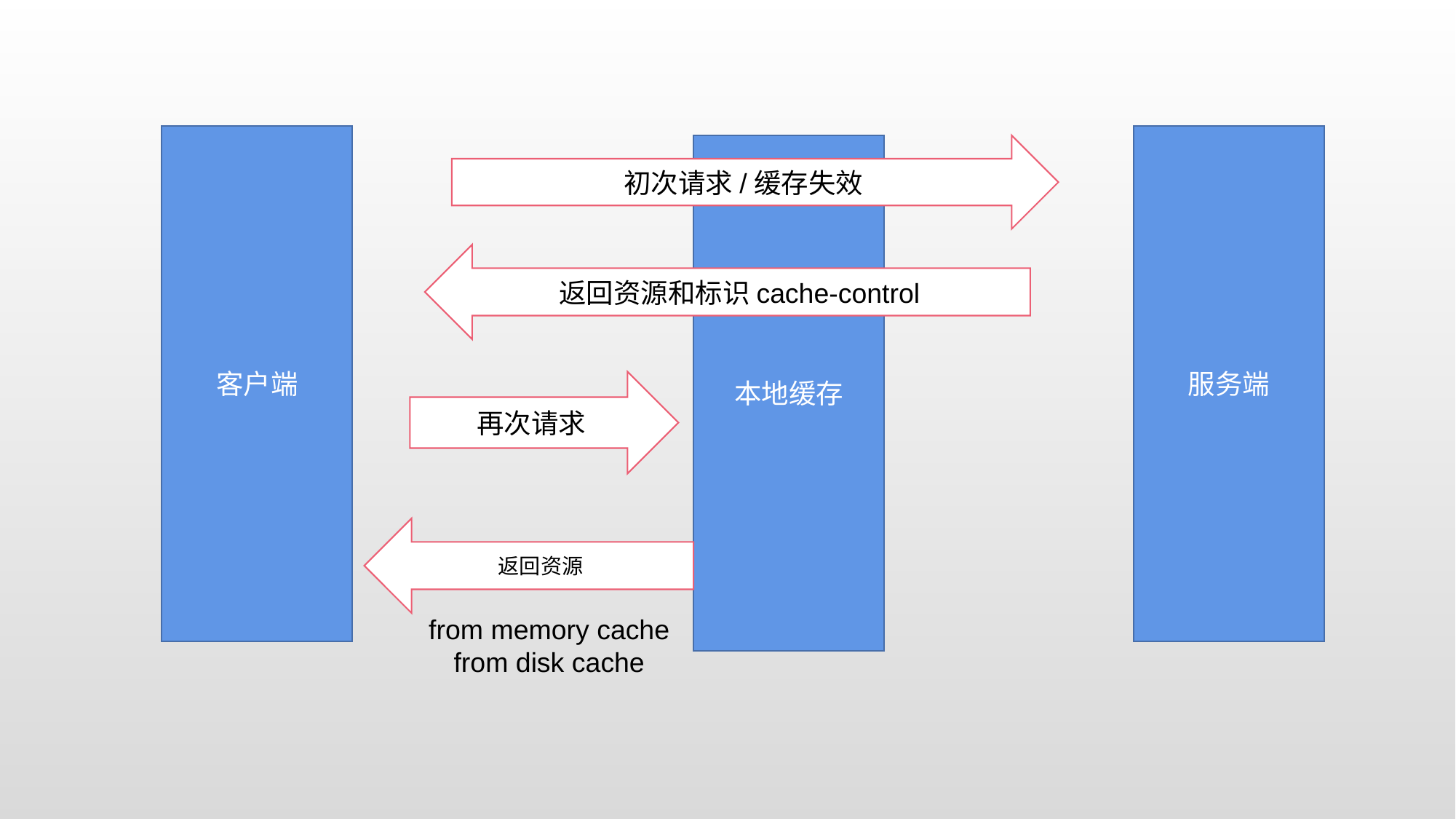

客户端
服务端
初次请求/缓存失效
本地缓存
返回资源和标识cache-control
再次请求
返回资源
from memory cache
from disk cache